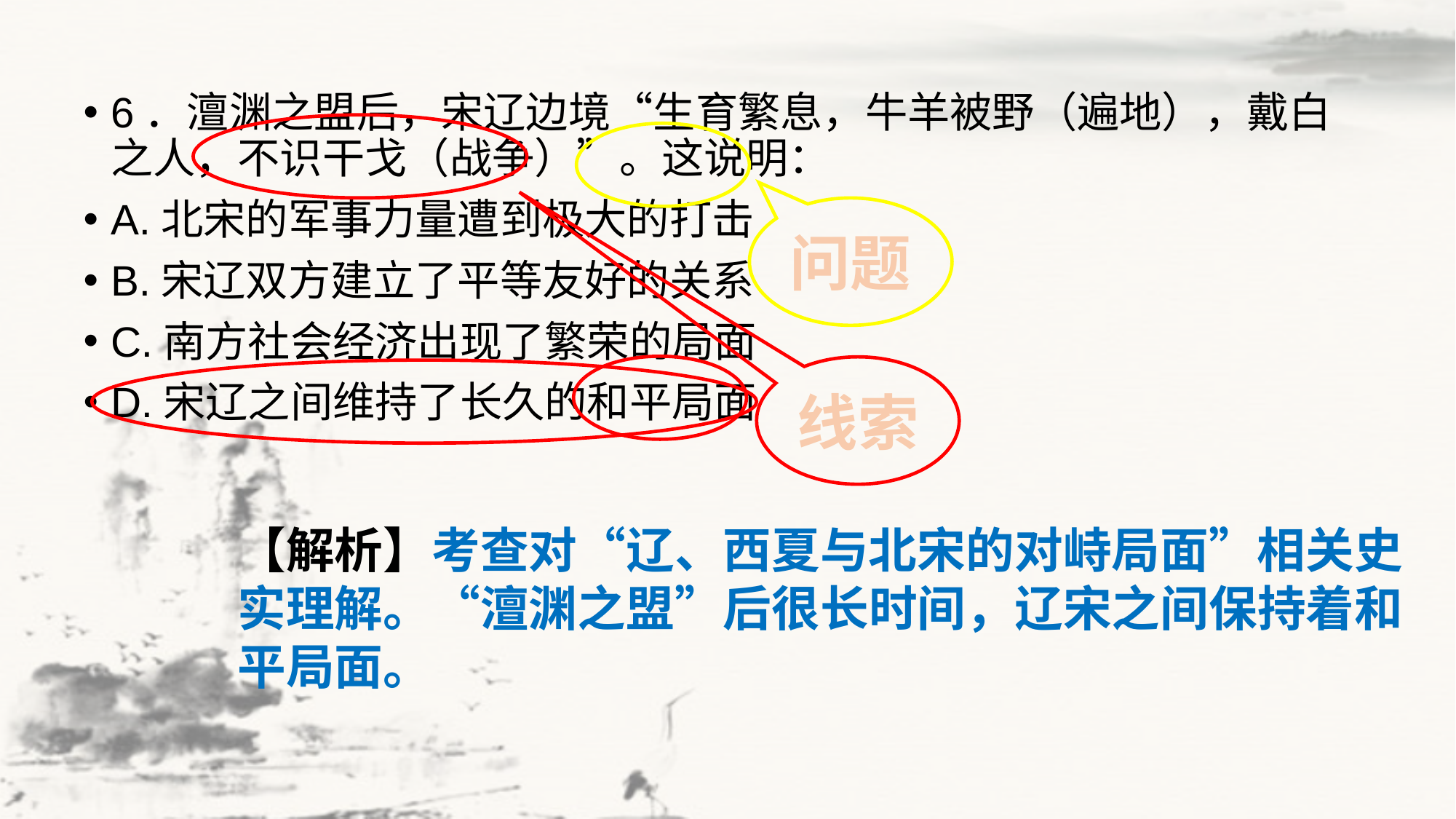

6．澶渊之盟后，宋辽边境“生育繁息，牛羊被野（遍地），戴白之人，不识干戈（战争）”。这说明：
A.北宋的军事力量遭到极大的打击
B.宋辽双方建立了平等友好的关系
C.南方社会经济出现了繁荣的局面
D.宋辽之间维持了长久的和平局面

问题

线索

【解析】考查对“辽、西夏与北宋的对峙局面”相关史实理解。“澶渊之盟”后很长时间，辽宋之间保持着和平局面。